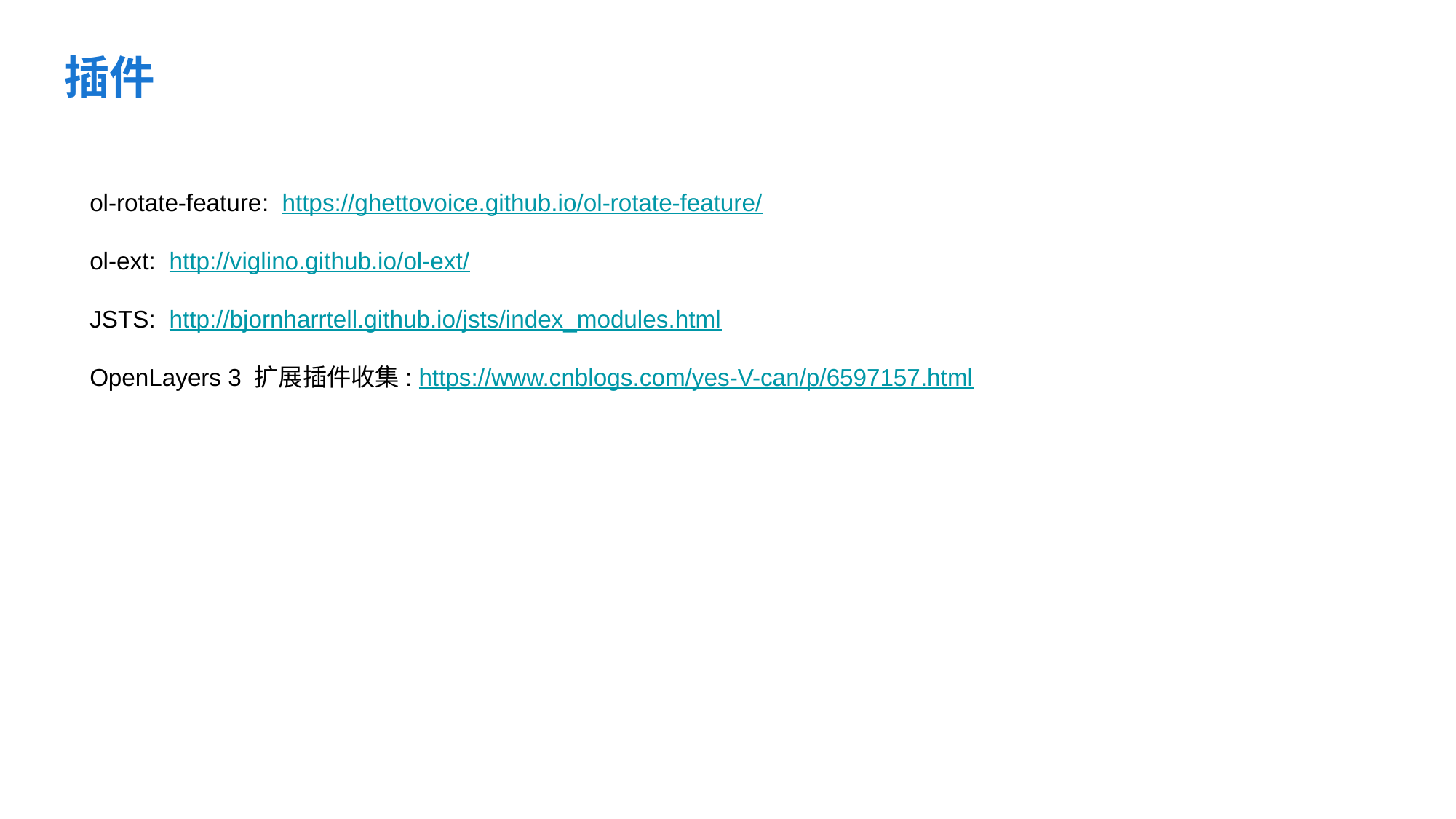

# 插件
ol-rotate-feature:  https://ghettovoice.github.io/ol-rotate-feature/
ol-ext:  http://viglino.github.io/ol-ext/
JSTS:  http://bjornharrtell.github.io/jsts/index_modules.html
OpenLayers 3 扩展插件收集: https://www.cnblogs.com/yes-V-can/p/6597157.html